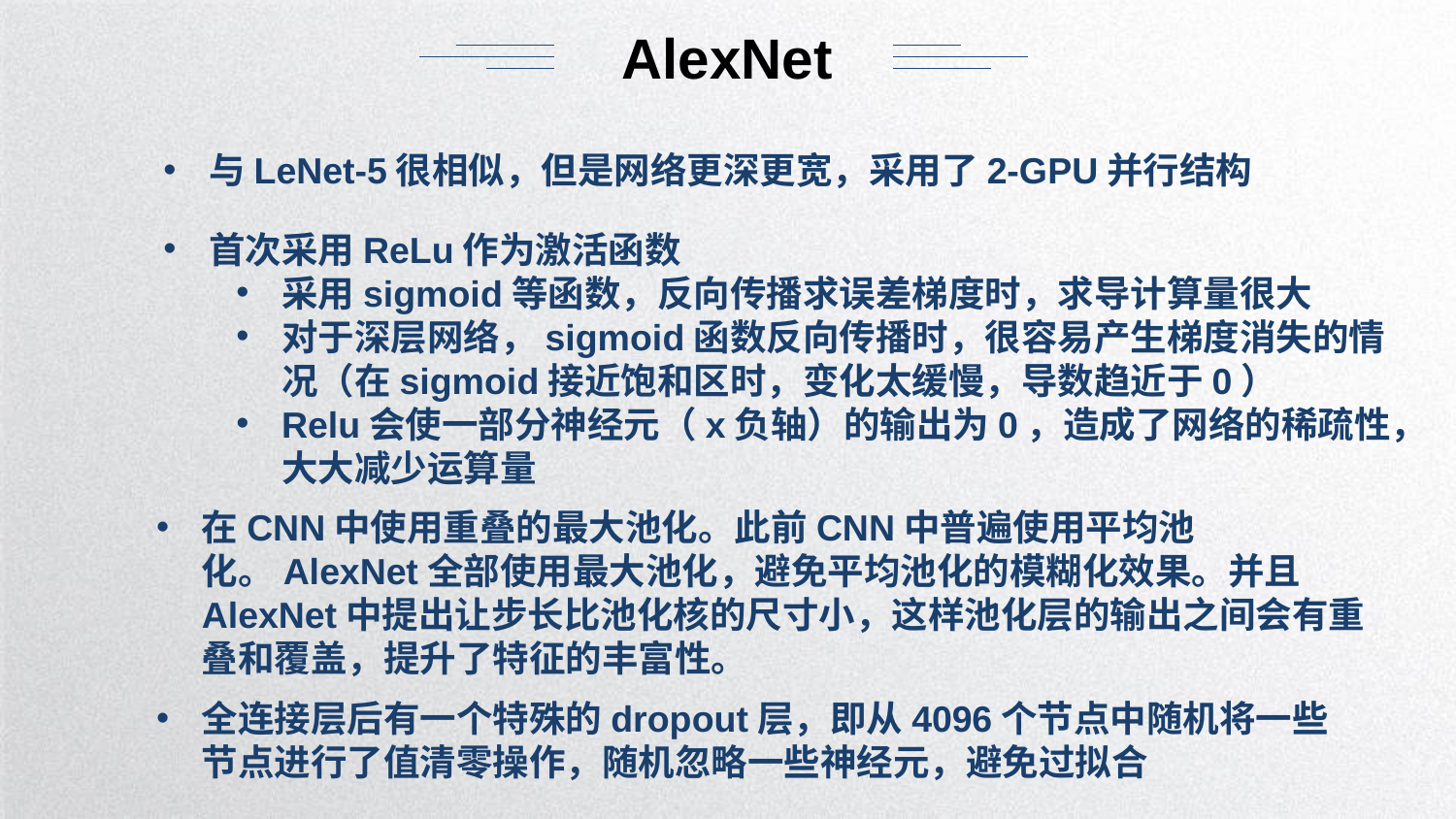

AlexNet

与LeNet-5很相似，但是网络更深更宽，采用了2-GPU并行结构

首次采用ReLu作为激活函数
采用sigmoid等函数，反向传播求误差梯度时，求导计算量很大
对于深层网络，sigmoid函数反向传播时，很容易产生梯度消失的情况（在sigmoid接近饱和区时，变化太缓慢，导数趋近于0）
Relu会使一部分神经元（x负轴）的输出为0，造成了网络的稀疏性，大大减少运算量

在CNN中使用重叠的最大池化。此前CNN中普遍使用平均池化。AlexNet全部使用最大池化，避免平均池化的模糊化效果。并且AlexNet中提出让步长比池化核的尺寸小，这样池化层的输出之间会有重叠和覆盖，提升了特征的丰富性。

全连接层后有一个特殊的dropout层，即从4096个节点中随机将一些节点进行了值清零操作，随机忽略一些神经元，避免过拟合